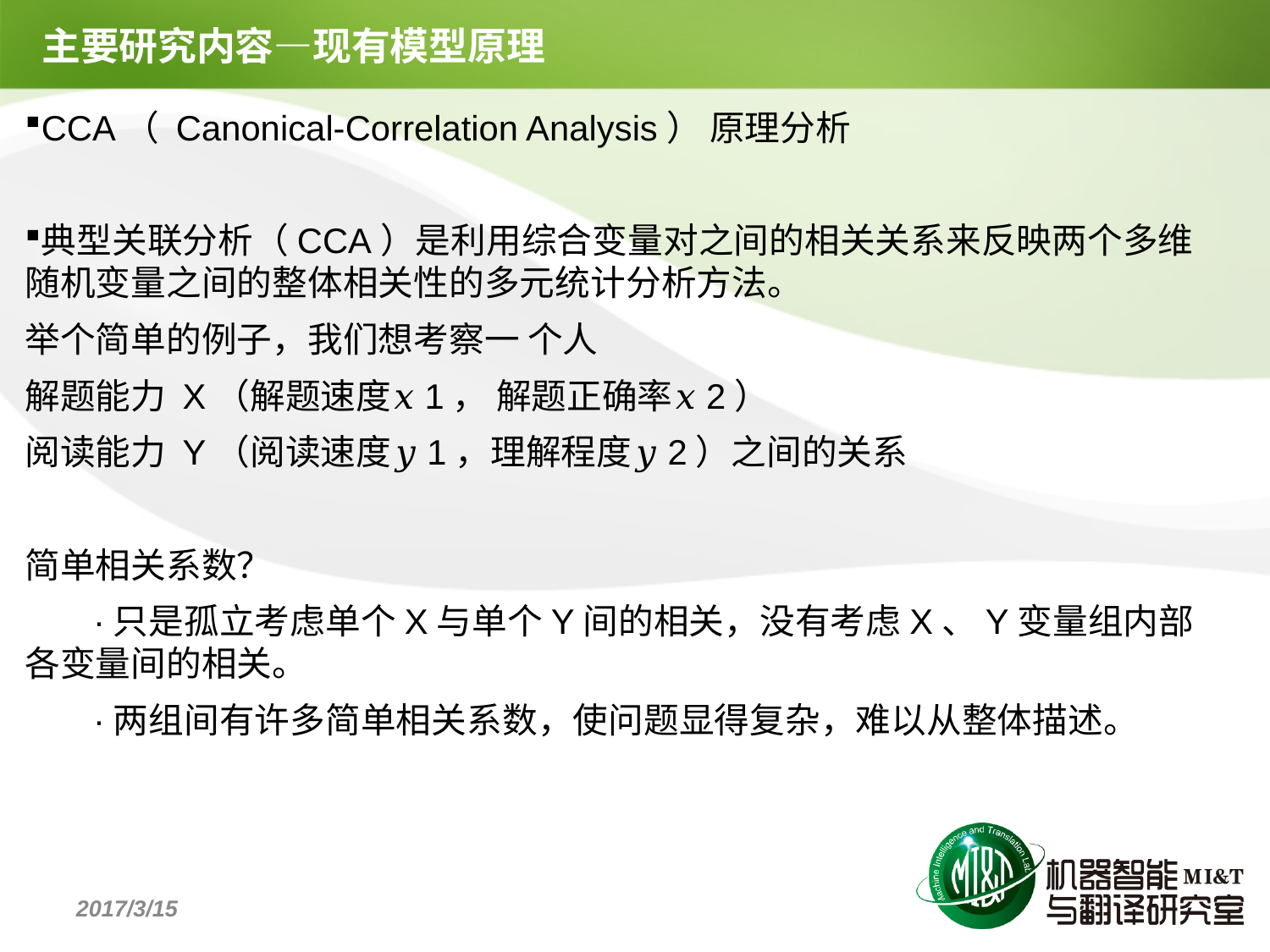

# 主要研究内容—现有模型原理
CCA（ Canonical-Correlation Analysis） 原理分析

典型关联分析（CCA）是利用综合变量对之间的相关关系来反映两个多维随机变量之间的整体相关性的多元统计分析方法。
举个简单的例子，我们想考察一 个人
解题能力 X（解题速度𝑥1， 解题正确率𝑥2）
阅读能力 Y（阅读速度𝑦1，理解程度𝑦2）之间的关系

简单相关系数？
       ·只是孤立考虑单个X与单个Y间的相关，没有考虑X、Y变量组内部各变量间的相关。
       ·两组间有许多简单相关系数，使问题显得复杂，难以从整体描述。
2017/3/15